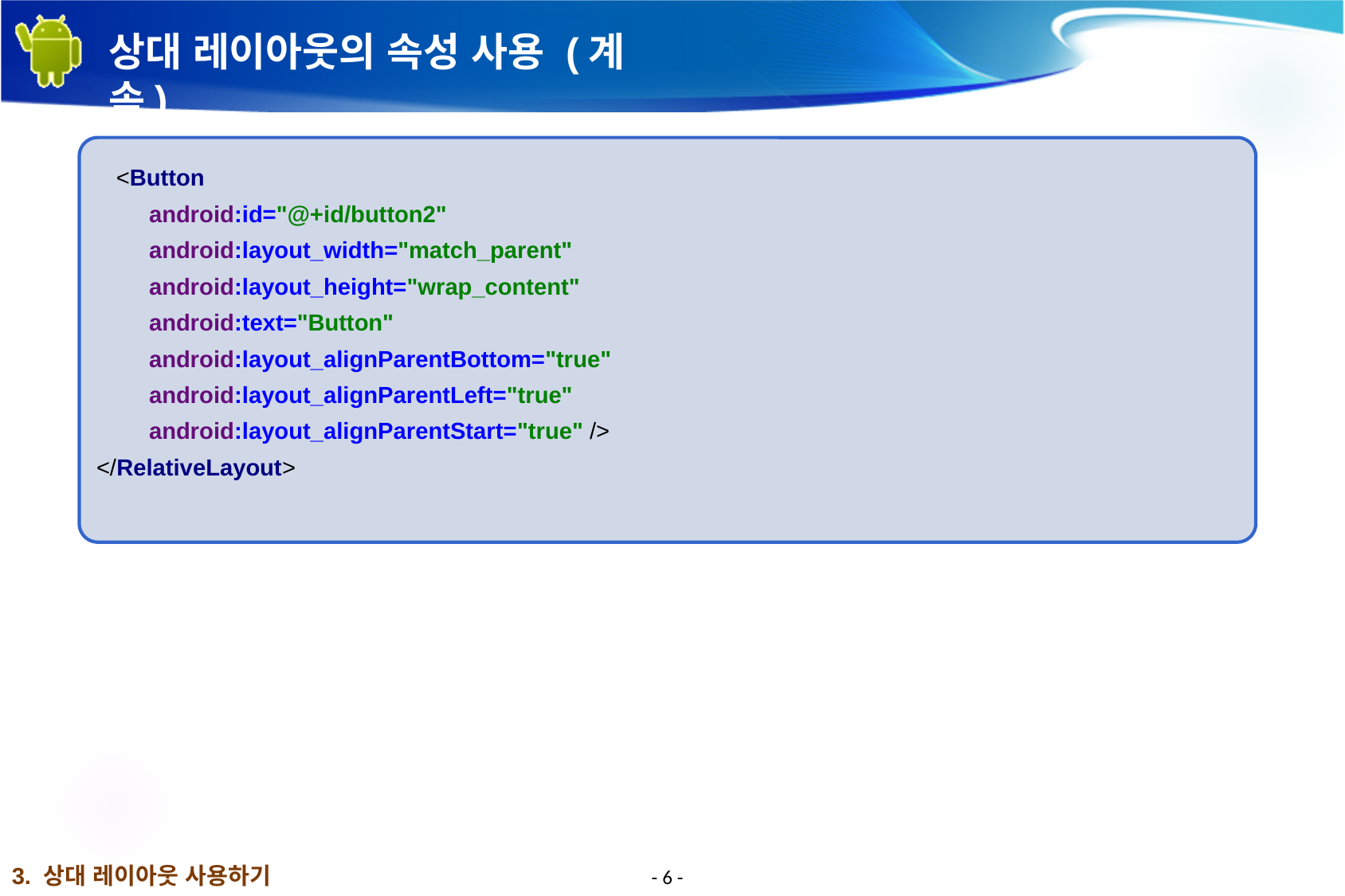

# 상대 레이아웃의 속성 사용 (계속)
   <Button
        android:id="@+id/button2"
        android:layout_width="match_parent"
        android:layout_height="wrap_content"
        android:text="Button"
        android:layout_alignParentBottom="true"
        android:layout_alignParentLeft="true"
        android:layout_alignParentStart="true" />
</RelativeLayout>

3. 상대 레이아웃 사용하기